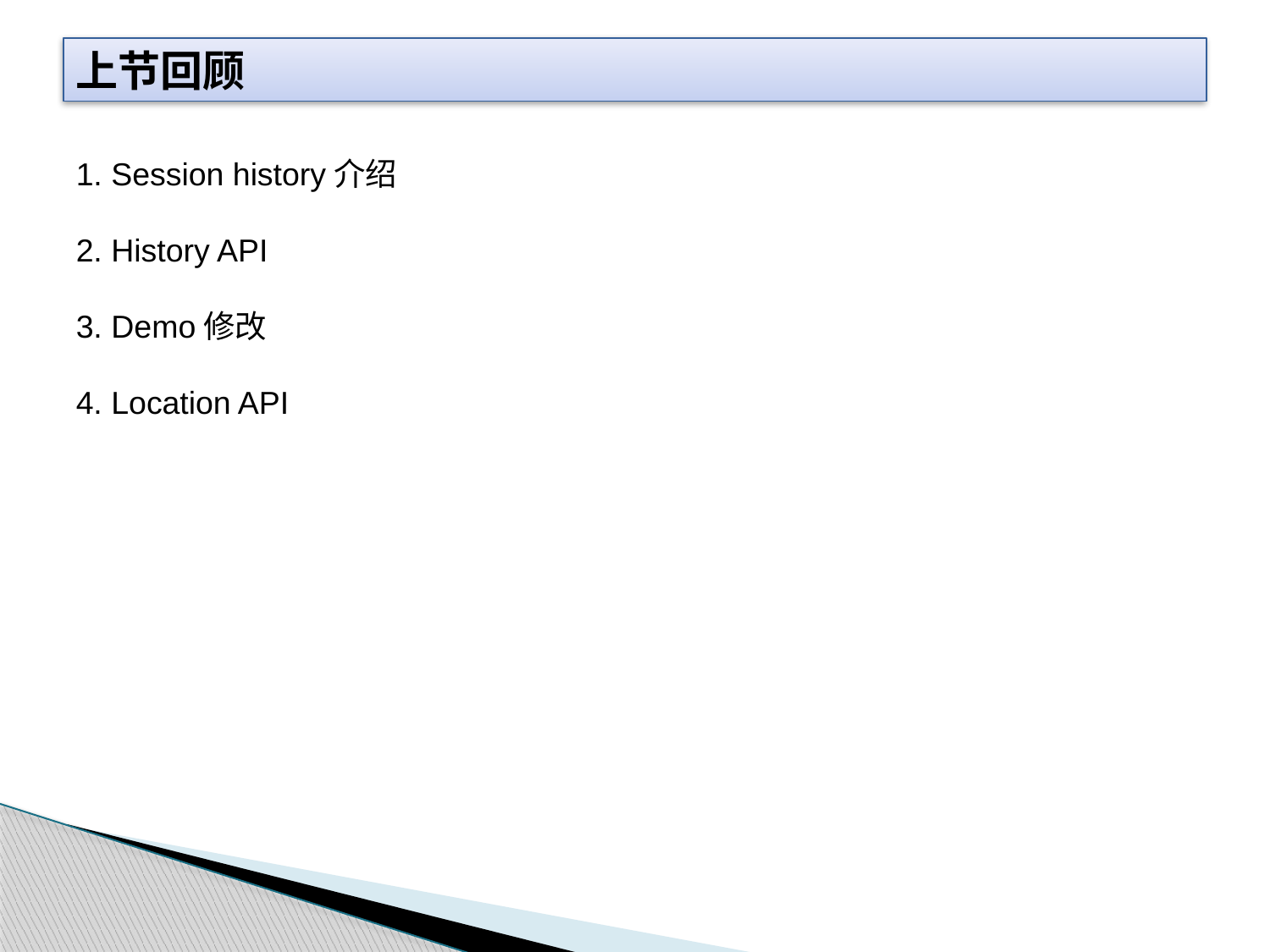

上节回顾
1. Session history介绍

2. History API

3. Demo修改

4. Location API